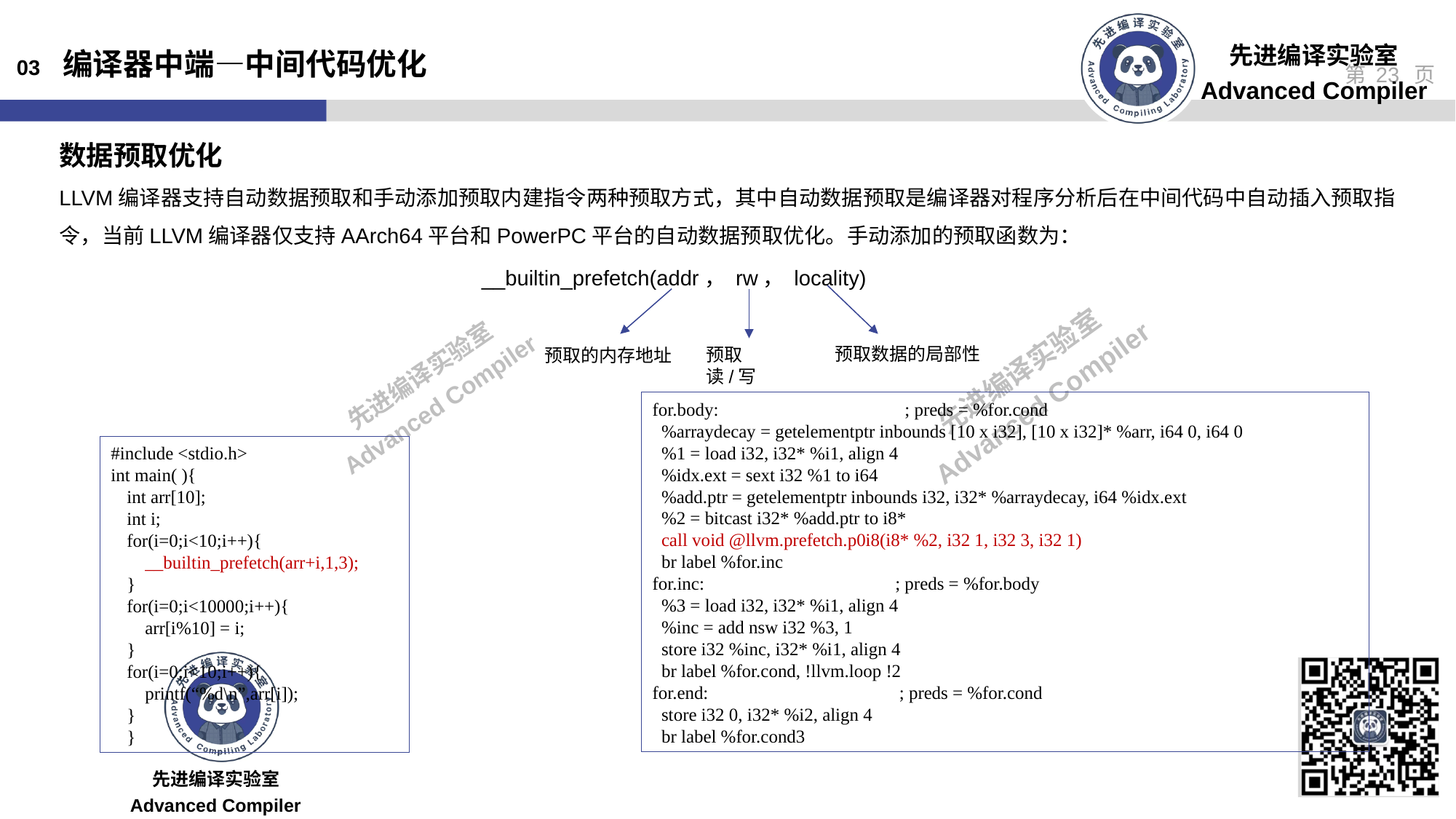

03  编译器中端—中间代码优化
数据预取优化
LLVM编译器支持自动数据预取和手动添加预取内建指令两种预取方式，其中自动数据预取是编译器对程序分析后在中间代码中自动插入预取指令，当前LLVM编译器仅支持AArch64平台和PowerPC平台的自动数据预取优化。手动添加的预取函数为：
__builtin_prefetch(addr， rw， locality)
预取数据的局部性
预取读/写
预取的内存地址
for.body:                                         ; preds = %for.cond
  %arraydecay = getelementptr inbounds [10 x i32], [10 x i32]* %arr, i64 0, i64 0
  %1 = load i32, i32* %i1, align 4
  %idx.ext = sext i32 %1 to i64
  %add.ptr = getelementptr inbounds i32, i32* %arraydecay, i64 %idx.ext
  %2 = bitcast i32* %add.ptr to i8*
  call void @llvm.prefetch.p0i8(i8* %2, i32 1, i32 3, i32 1)
  br label %for.inc
for.inc:                                          ; preds = %for.body
  %3 = load i32, i32* %i1, align 4
  %inc = add nsw i32 %3, 1
  store i32 %inc, i32* %i1, align 4
  br label %for.cond, !llvm.loop !2
for.end:                                          ; preds = %for.cond
  store i32 0, i32* %i2, align 4
  br label %for.cond3
#include <stdio.h>
int main( ){
int arr[10];
int i;
for(i=0;i<10;i++){
    __builtin_prefetch(arr+i,1,3);
}
for(i=0;i<10000;i++){
    arr[i%10] = i;
}
for(i=0;i<10;i++){
    printf(“%d\n”,arr[i]);
}
}